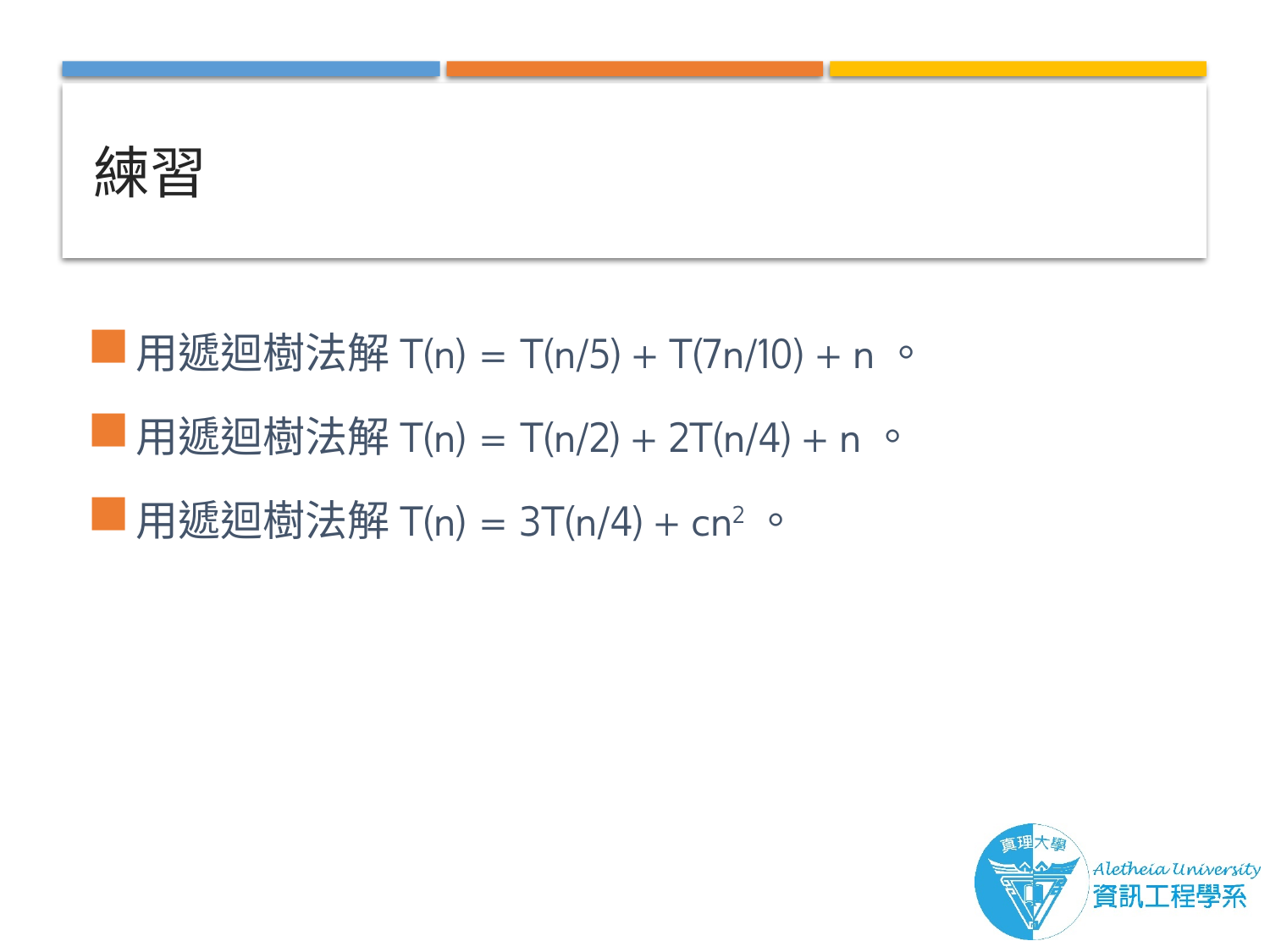

# 練習
用遞迴樹法解T(n) = T(n/5) + T(7n/10) + n。
用遞迴樹法解T(n) = T(n/2) + 2T(n/4) + n。
用遞迴樹法解T(n) = 3T(n/4) + cn2。